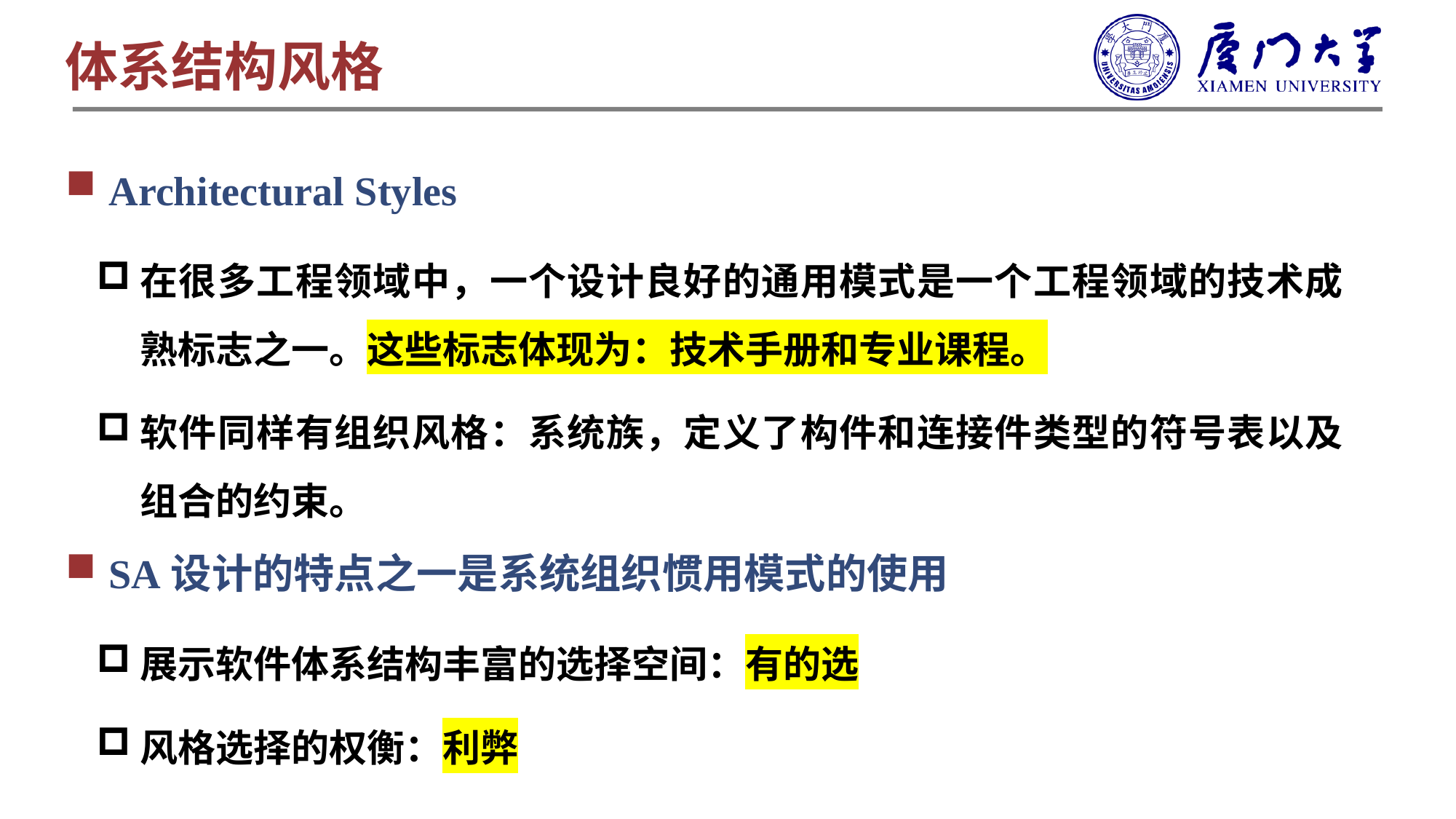

体系结构风格
Architectural Styles
在很多工程领域中，一个设计良好的通用模式是一个工程领域的技术成熟标志之一。这些标志体现为：技术手册和专业课程。
软件同样有组织风格：系统族，定义了构件和连接件类型的符号表以及组合的约束。
SA设计的特点之一是系统组织惯用模式的使用
展示软件体系结构丰富的选择空间：有的选
风格选择的权衡：利弊